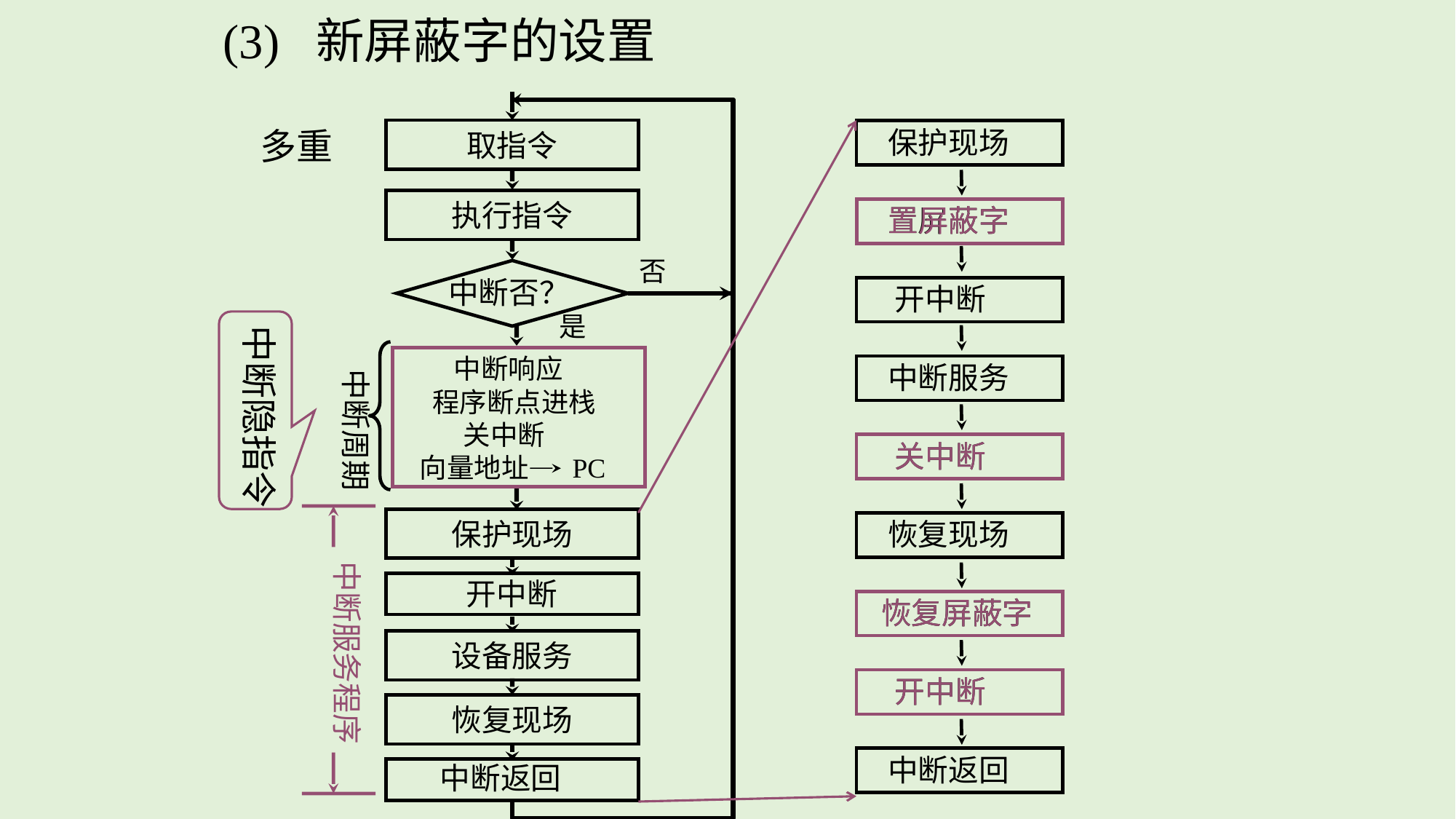

(3)  新屏蔽字的设置

取指令

执行指令

否

多重

中断否？
是

中断周期

中断隐指令
    中断响应
 程序断点进栈
      关中断
向量地址      PC

中断服务程序

保护现场

开中断

设备服务

恢复现场

中断返回
  保护现场

  置屏蔽字

   开中断

  中断服务

   关中断

  恢复现场

 恢复屏蔽字

   开中断

  中断返回
  置屏蔽字
   关中断
 恢复屏蔽字
   开中断